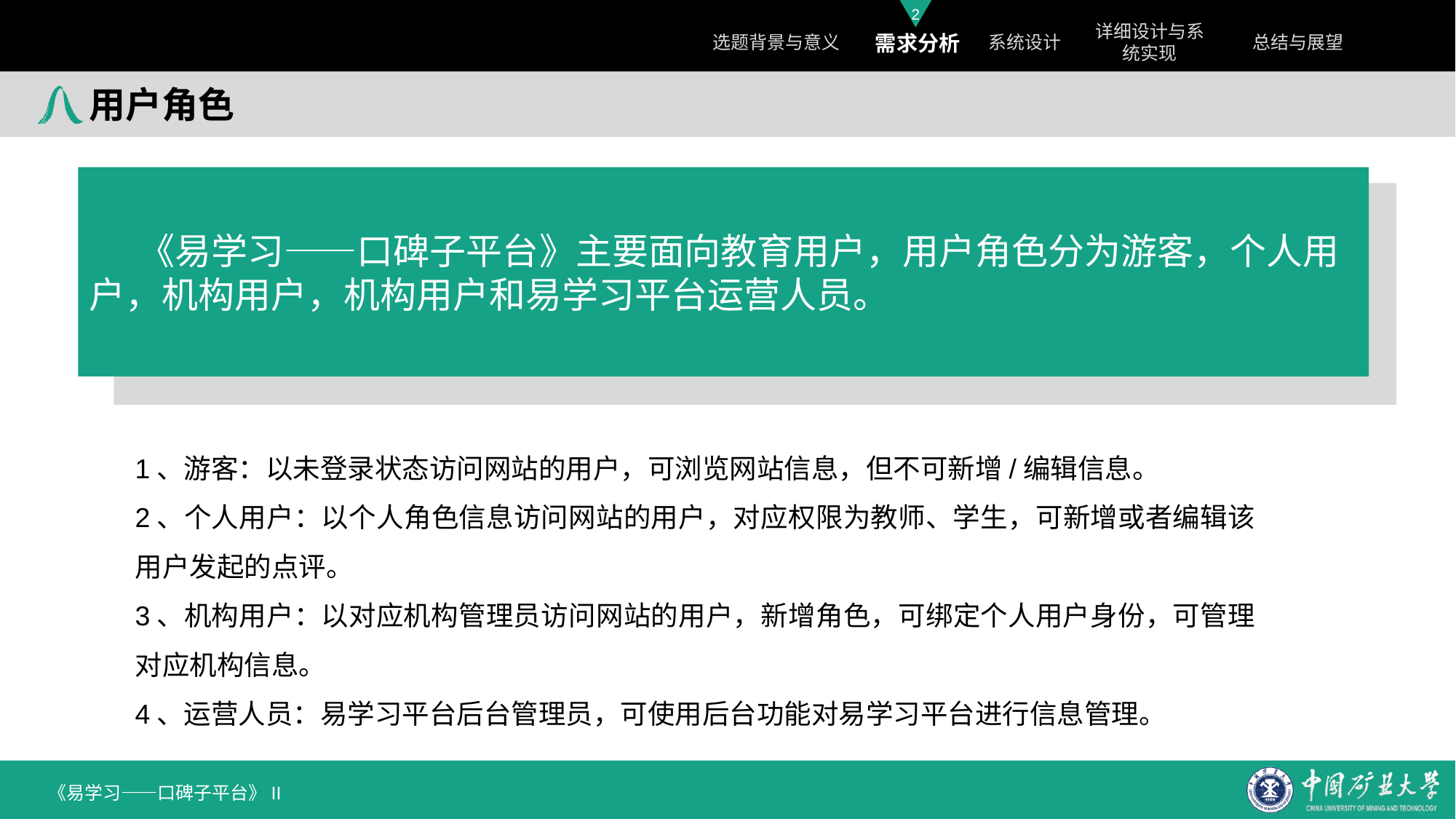

用户角色
       《易学习——口碑子平台》主要面向教育用户，用户角色分为游客，个人用户，机构用户，机构用户和易学习平台运营人员。

1、游客：以未登录状态访问网站的用户，可浏览网站信息，但不可新增/编辑信息。
2、个人用户：以个人角色信息访问网站的用户，对应权限为教师、学生，可新增或者编辑该用户发起的点评。
3、机构用户：以对应机构管理员访问网站的用户，新增角色，可绑定个人用户身份，可管理对应机构信息。
4、运营人员：易学习平台后台管理员，可使用后台功能对易学习平台进行信息管理。